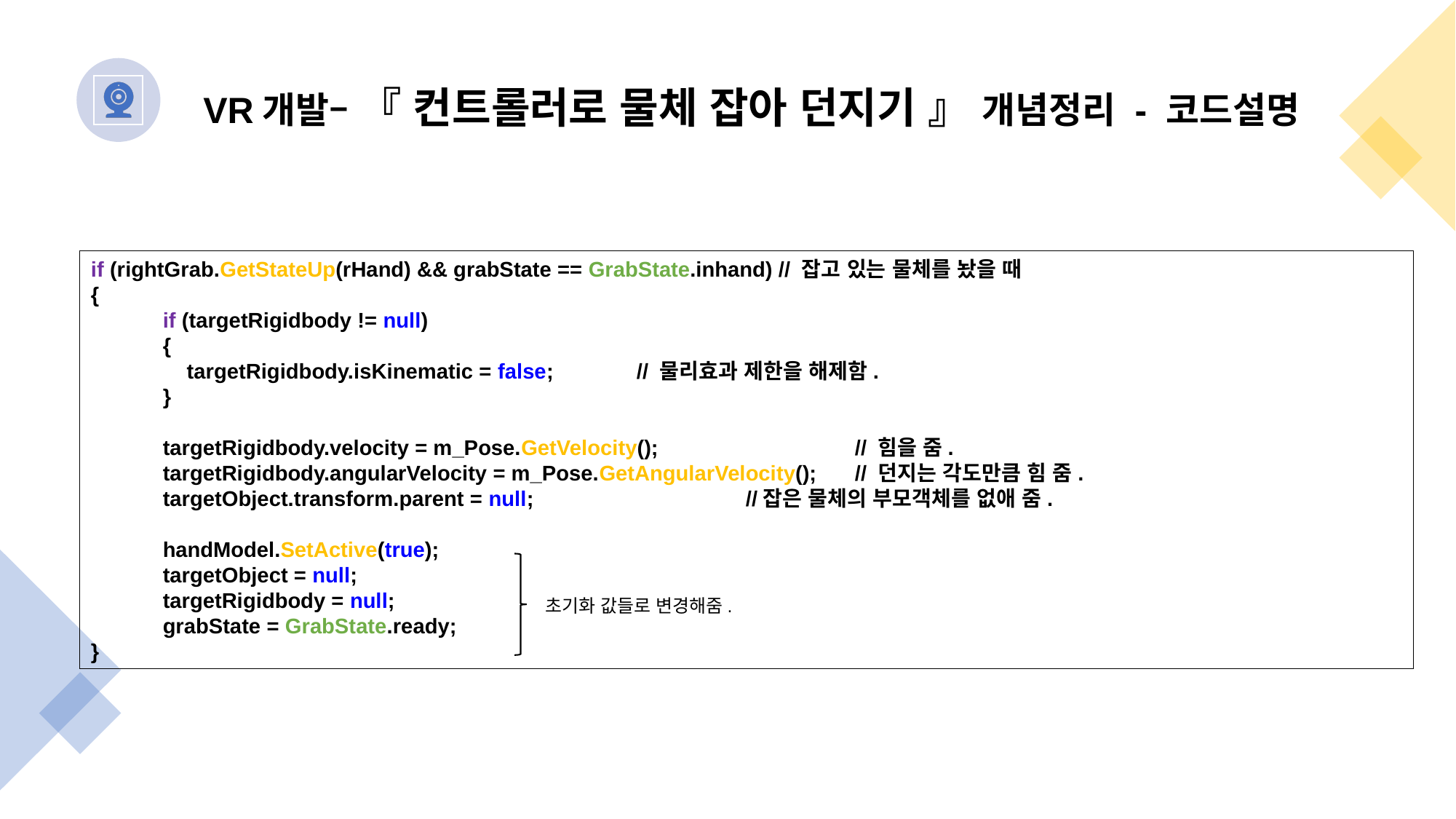

VR개발– 『 컨트롤러로 물체 잡아 던지기 』 개념정리 - 코드설명
if (rightGrab.GetStateUp(rHand) && grabState == GrabState.inhand) // 잡고 있는 물체를 놨을 때
{
            if (targetRigidbody != null)
            {
                targetRigidbody.isKinematic = false;	// 물리효과 제한을 해제함.
            }

            targetRigidbody.velocity = m_Pose.GetVelocity();		// 힘을 줌.
            targetRigidbody.angularVelocity = m_Pose.GetAngularVelocity(); 	// 던지는 각도만큼 힘 줌.
            targetObject.transform.parent = null;		//잡은 물체의 부모객체를 없애 줌.

            handModel.SetActive(true);
            targetObject = null;
            targetRigidbody = null;
            grabState = GrabState.ready;
}

초기화 값들로 변경해줌.